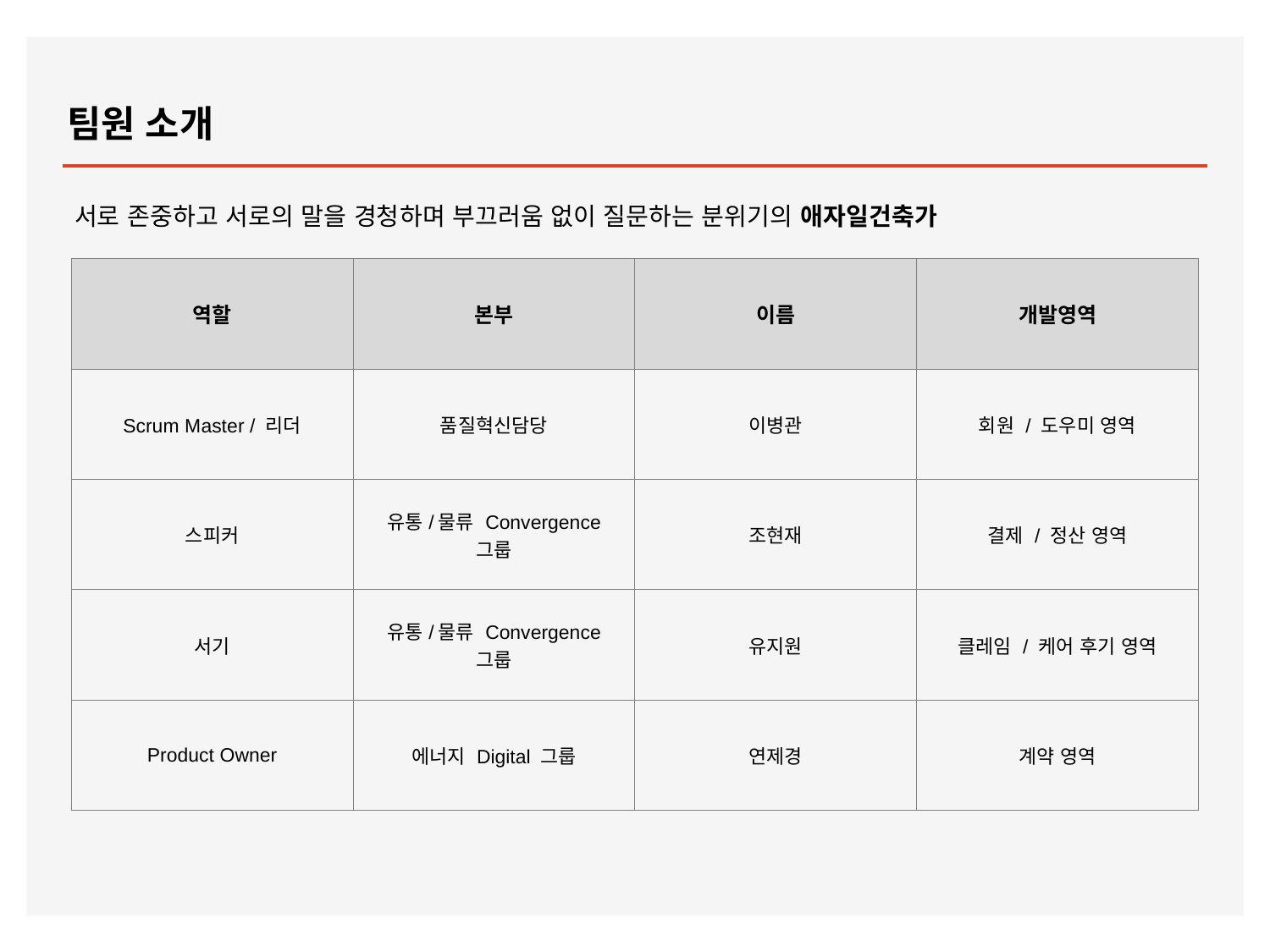

# 팀원 소개
서로 존중하고 서로의 말을 경청하며 부끄러움 없이 질문하는 분위기의 애자일건축가
| 역할 | 본부 | 이름 | 개발영역 |
| --- | --- | --- | --- |
| Scrum Master / 리더 | 품질혁신담당 | 이병관 | 회원 / 도우미 영역 |
| 스피커 | 유통/물류 Convergence 그룹 | 조현재 | 결제 / 정산 영역 |
| 서기 | 유통/물류 Convergence 그룹 | 유지원 | 클레임 / 케어 후기 영역 |
| Product Owner | 에너지 Digital 그룹 | 연제경 | 계약 영역 |